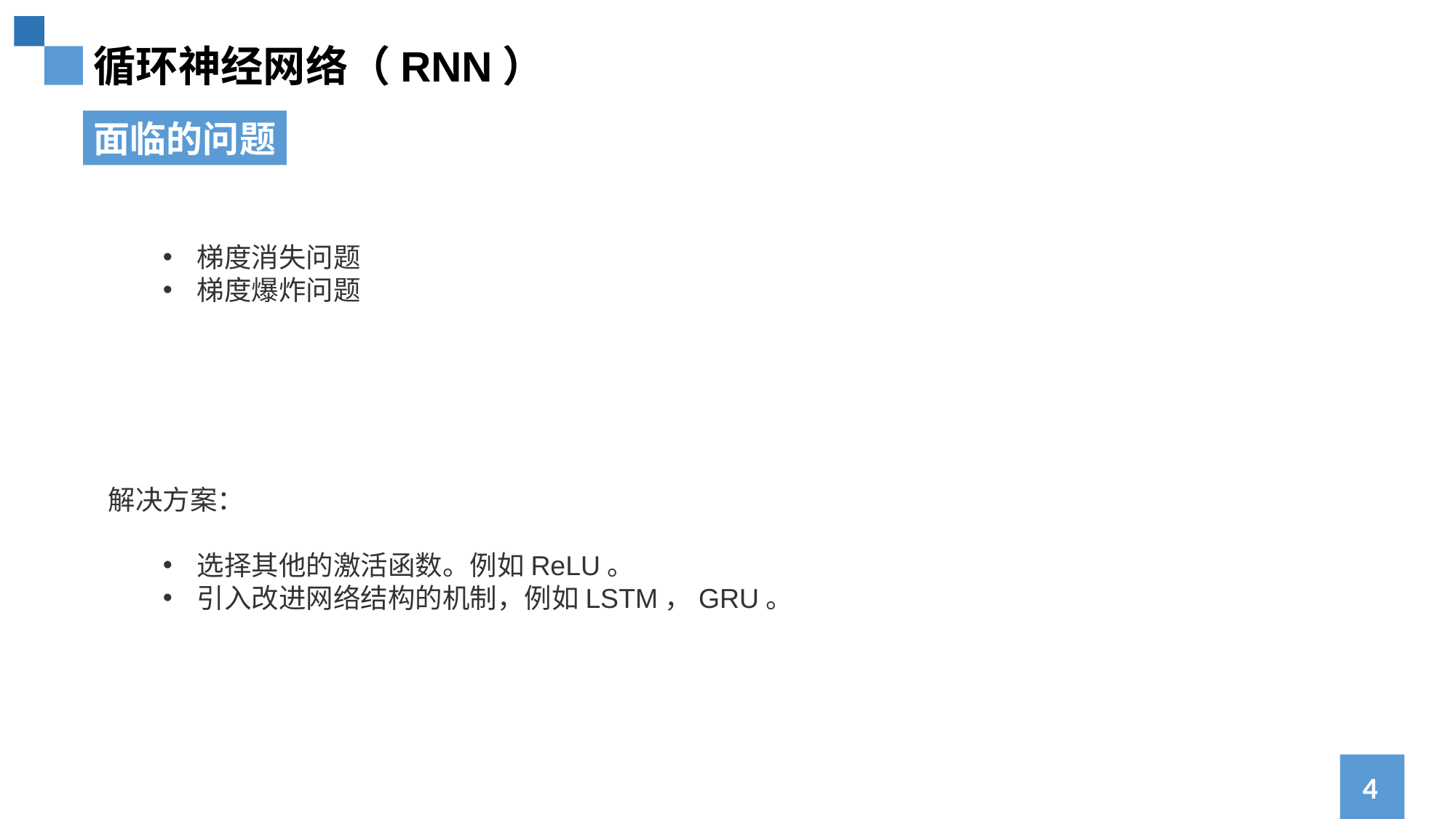

循环神经网络（RNN）
面临的问题

梯度消失问题
梯度爆炸问题

解决方案：

选择其他的激活函数。例如ReLU。
引入改进网络结构的机制，例如LSTM，GRU。
4